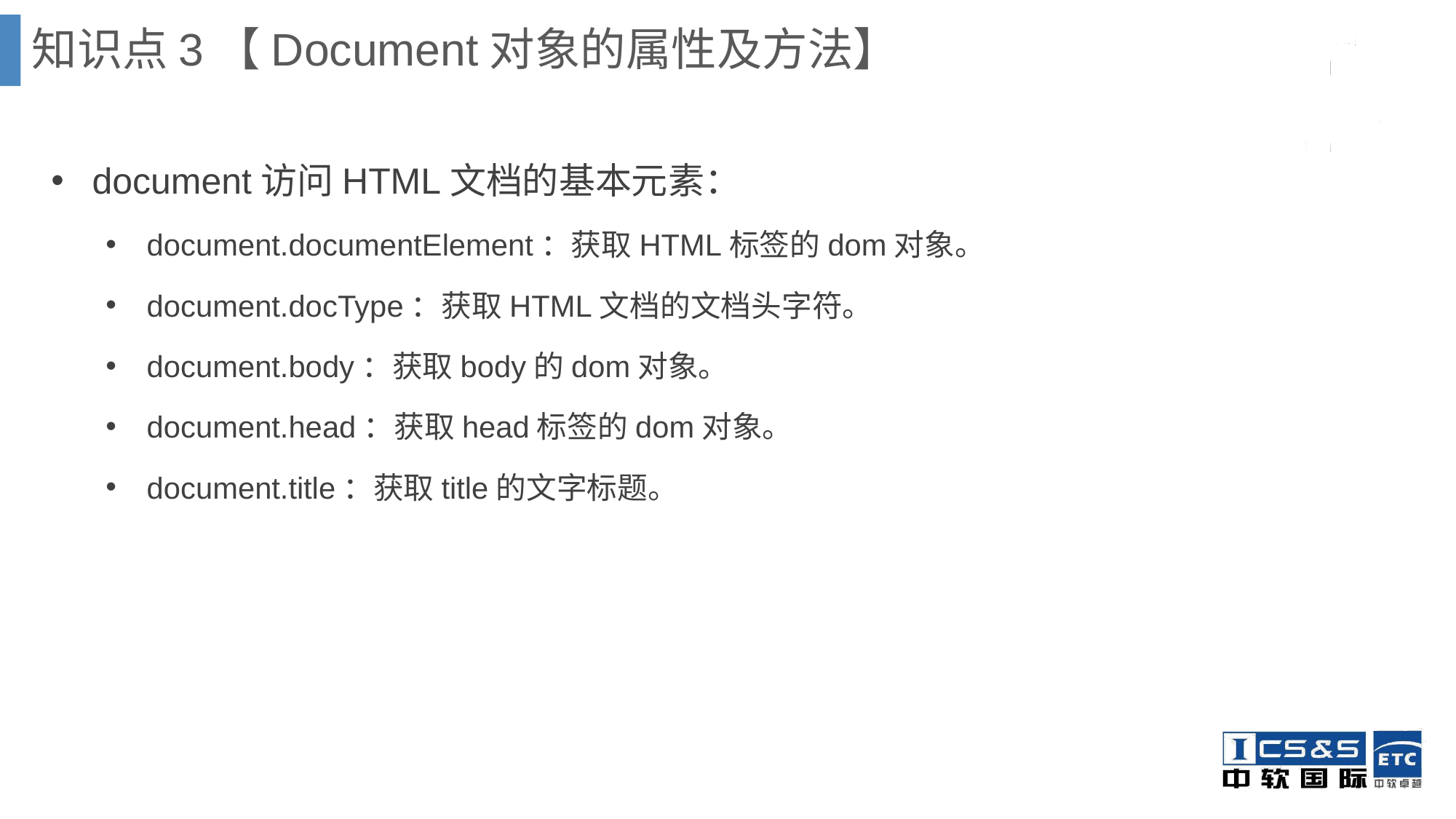

知识点3【Document对象的属性及方法】
document访问HTML文档的基本元素：
document.documentElement：获取HTML标签的dom对象。
document.docType：获取HTML文档的文档头字符。
document.body：获取body的dom对象。
document.head：获取head标签的dom对象。
document.title：获取title的文字标题。